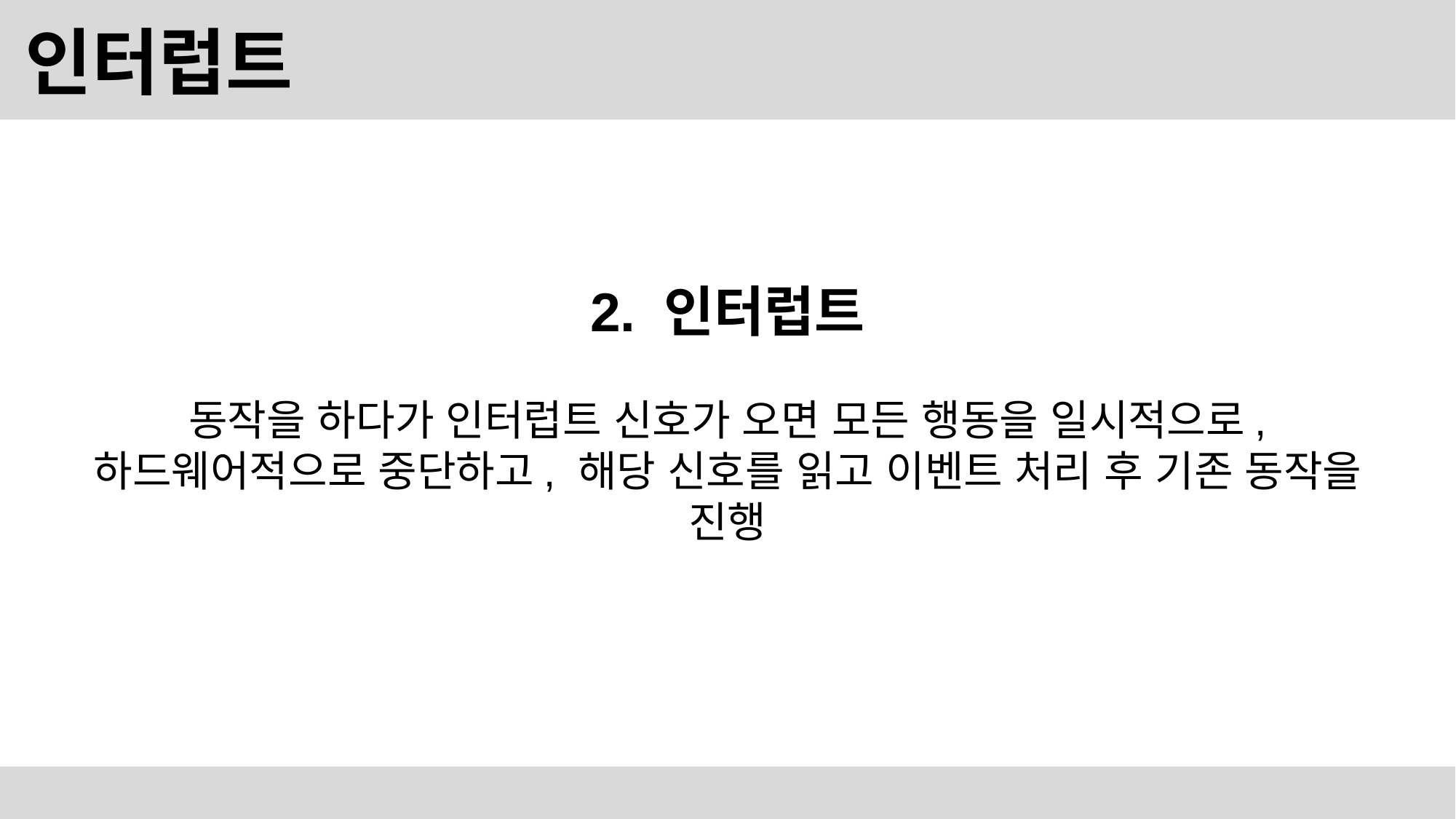

# 인터럽트
2. 인터럽트

동작을 하다가 인터럽트 신호가 오면 모든 행동을 일시적으로, 하드웨어적으로 중단하고, 해당 신호를 읽고 이벤트 처리 후 기존 동작을 진행